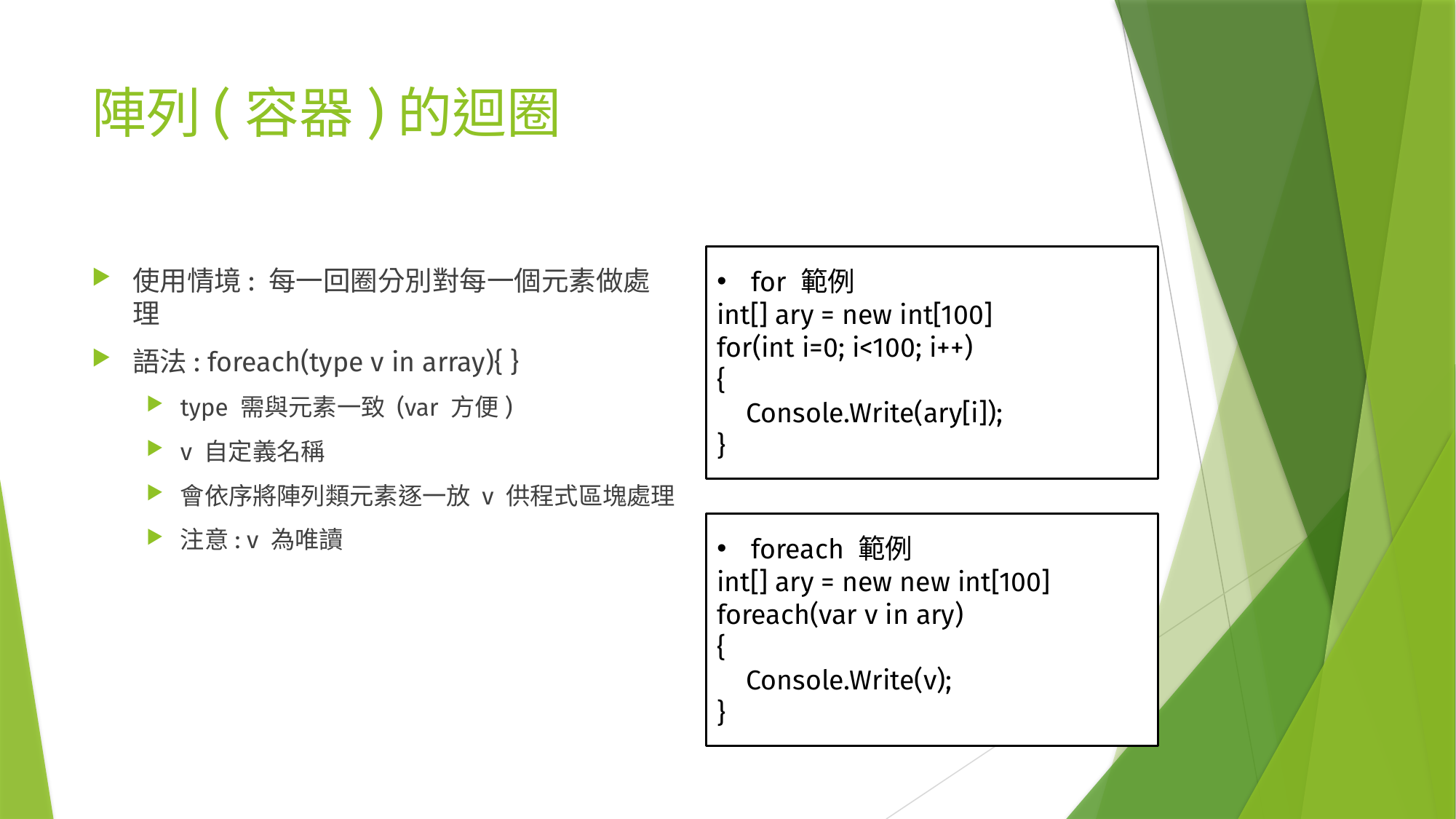

# 陣列(容器)的迴圈
for 範例
int[] ary = new int[100]
for(int i=0; i<100; i++)
{
    Console.Write(ary[i]);
}
使用情境: 每一回圈分別對每一個元素做處理
語法: foreach(type v in array){ }
type 需與元素一致 (var 方便)
v 自定義名稱
會依序將陣列類元素逐一放 v 供程式區塊處理
注意: v 為唯讀
foreach 範例
int[] ary = new new int[100]
foreach(var v in ary)
{
    Console.Write(v);
}